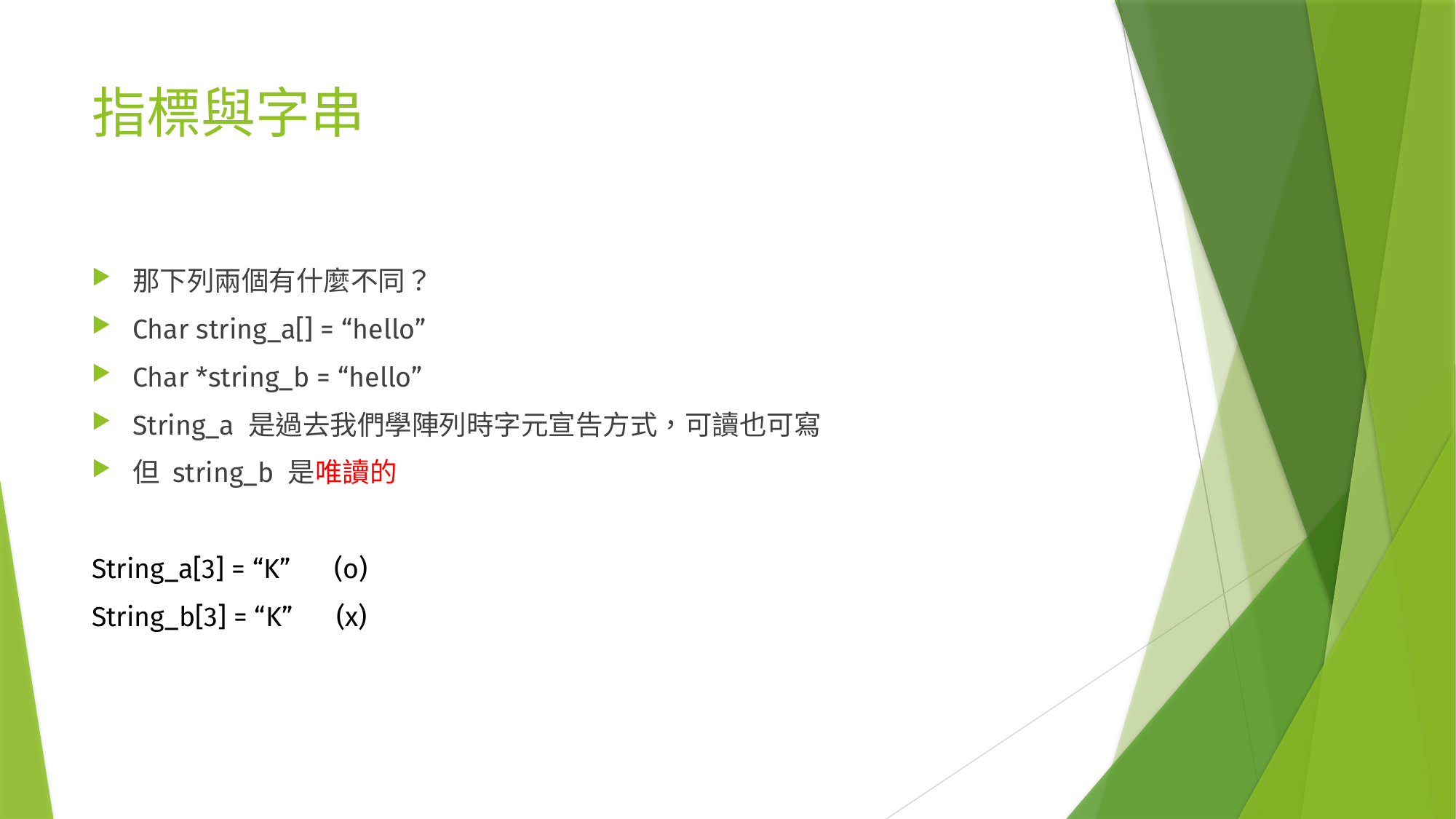

# 指標與字串
那下列兩個有什麼不同？
Char string_a[] = “hello”
Char *string_b = “hello”
String_a 是過去我們學陣列時字元宣告方式，可讀也可寫
但 string_b 是唯讀的

String_a[3] = “K”      (o)
String_b[3] = “K”      (x)